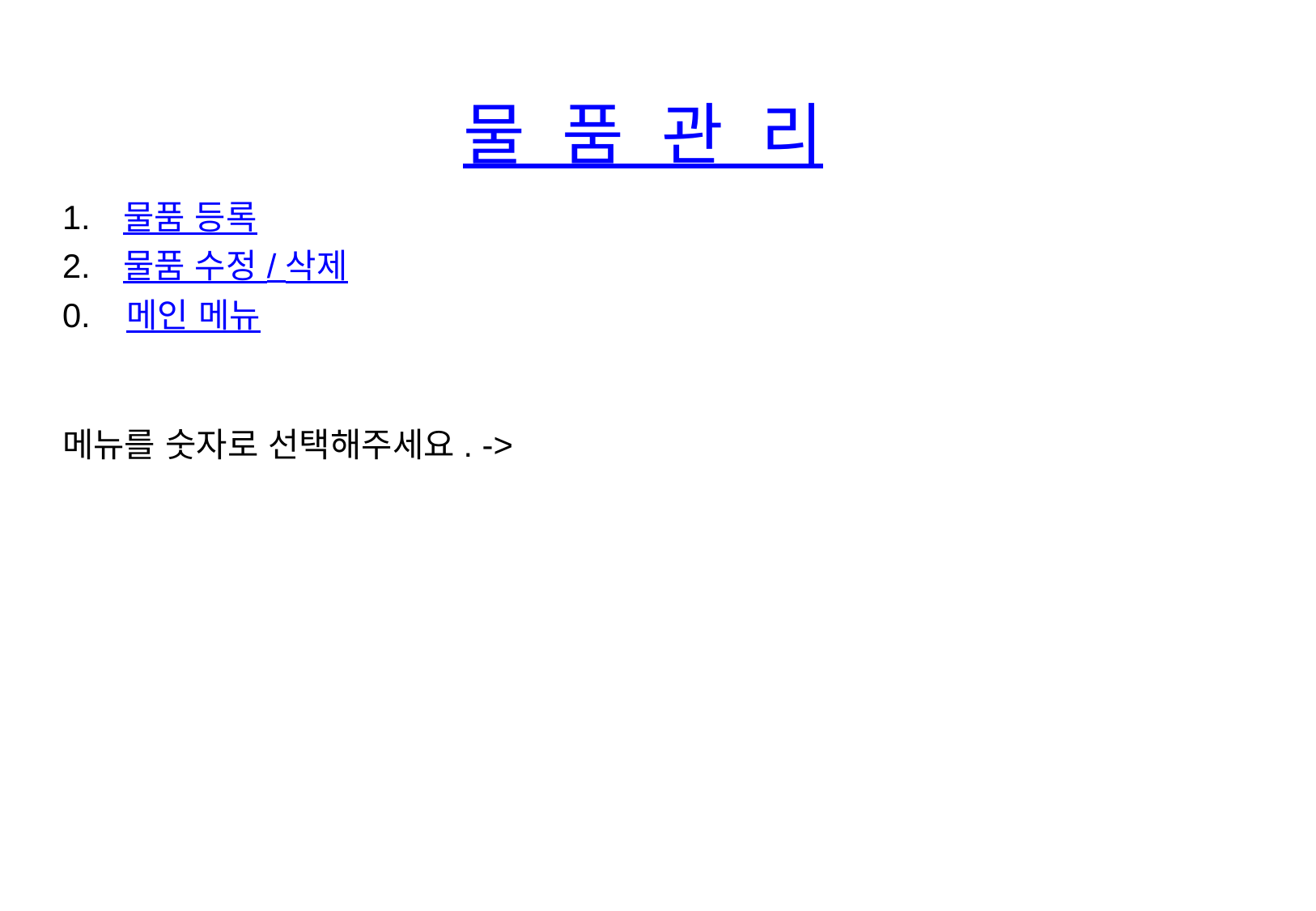

물  품  관  리
물품 등록
물품 수정 / 삭제
0.   메인 메뉴

메뉴를 숫자로 선택해주세요. ->